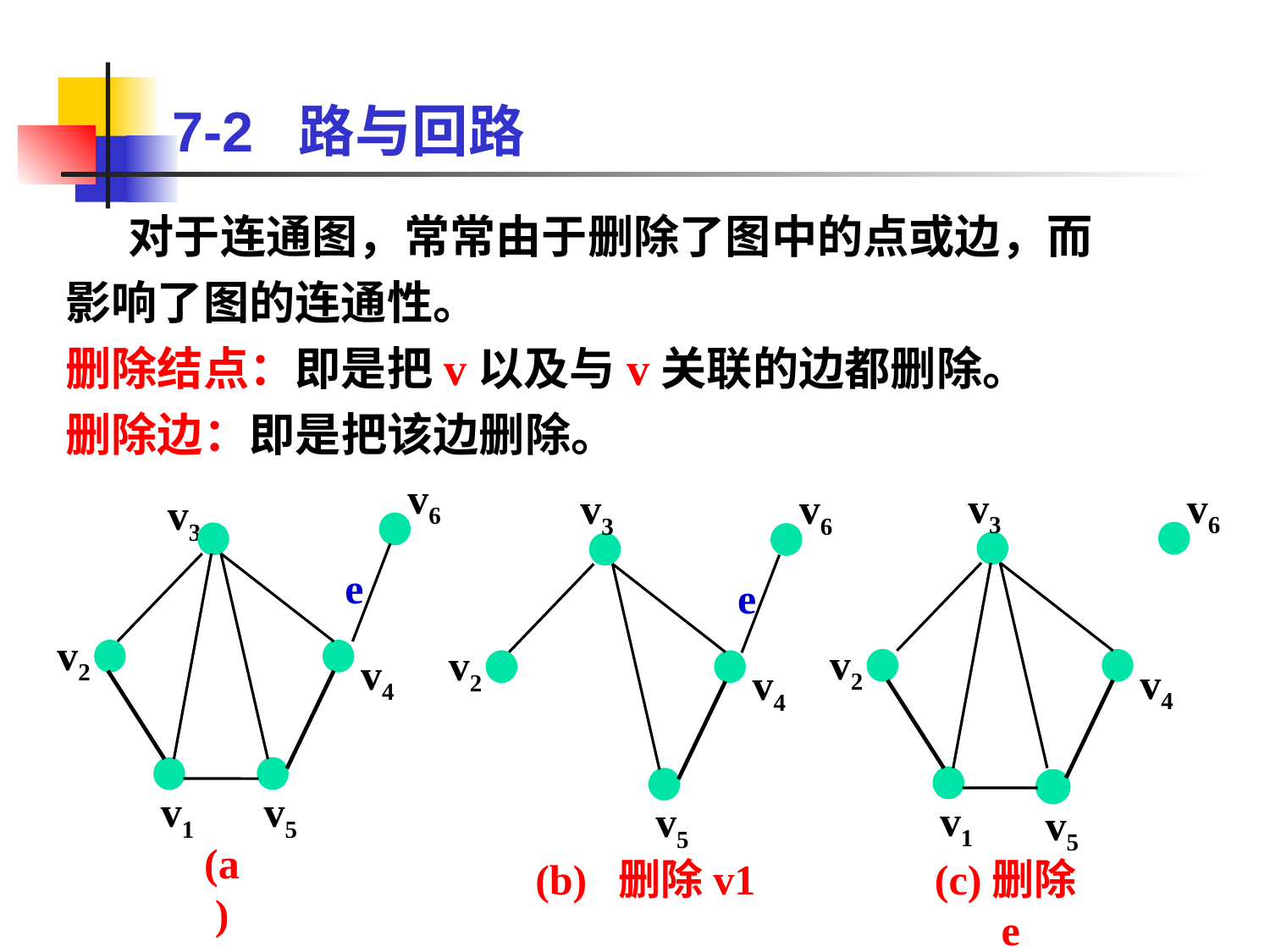

# 7-2  路与回路
     对于连通图，常常由于删除了图中的点或边，而影响了图的连通性。
删除结点：即是把v以及与v关联的边都删除。
删除边：即是把该边删除。
v6

e
v2

v4

v1

v5
(a)
v3
v3
v6

v2

v4

v1

v5
(c)删除e
v3
v6

e
v2

v4

v5
(b)  删除v1
40